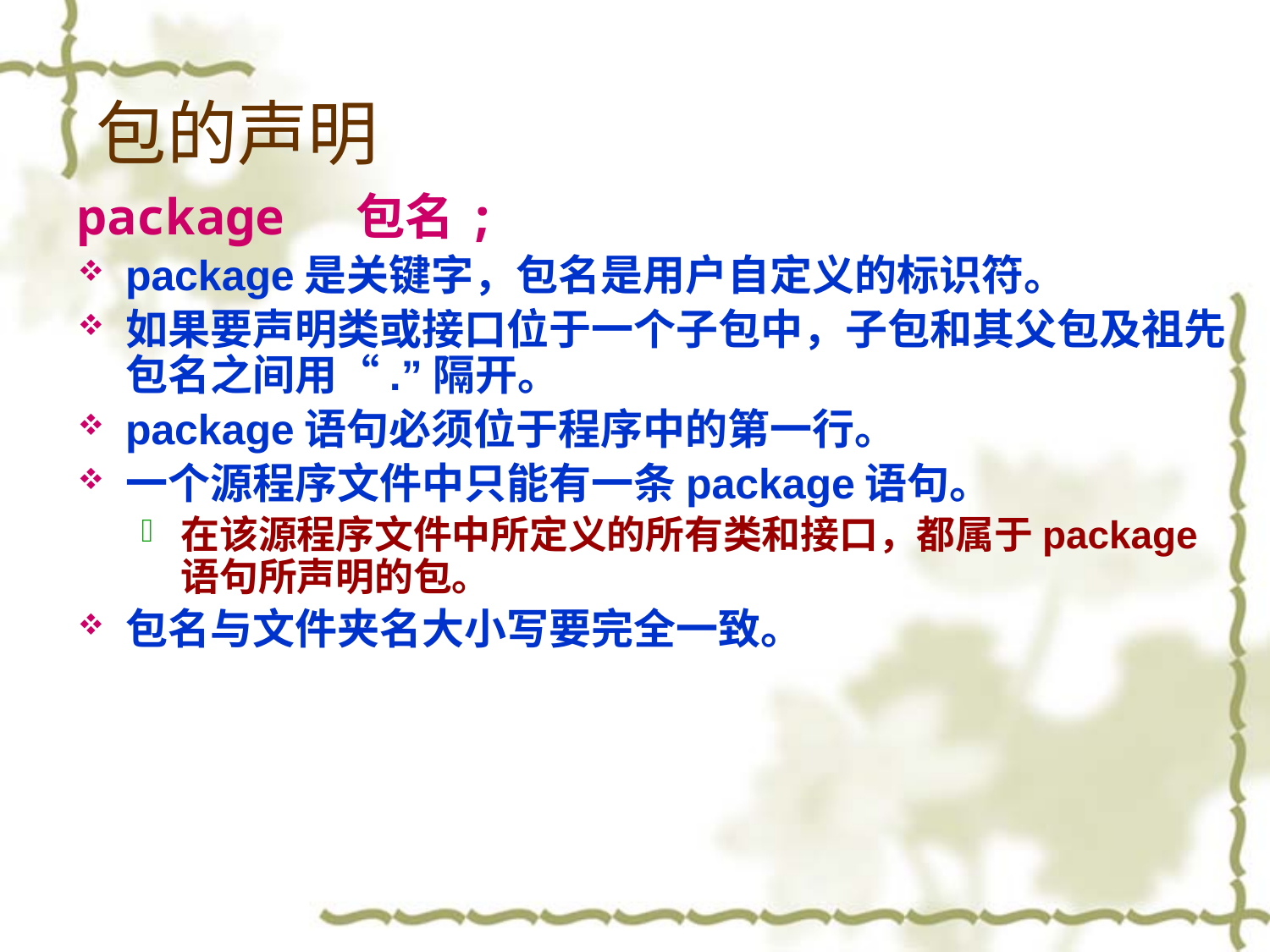

# 包的声明
package  包名;
package是关键字，包名是用户自定义的标识符。
如果要声明类或接口位于一个子包中，子包和其父包及祖先包名之间用“.”隔开。
package语句必须位于程序中的第一行。
一个源程序文件中只能有一条package语句。
在该源程序文件中所定义的所有类和接口，都属于package语句所声明的包。
包名与文件夹名大小写要完全一致。